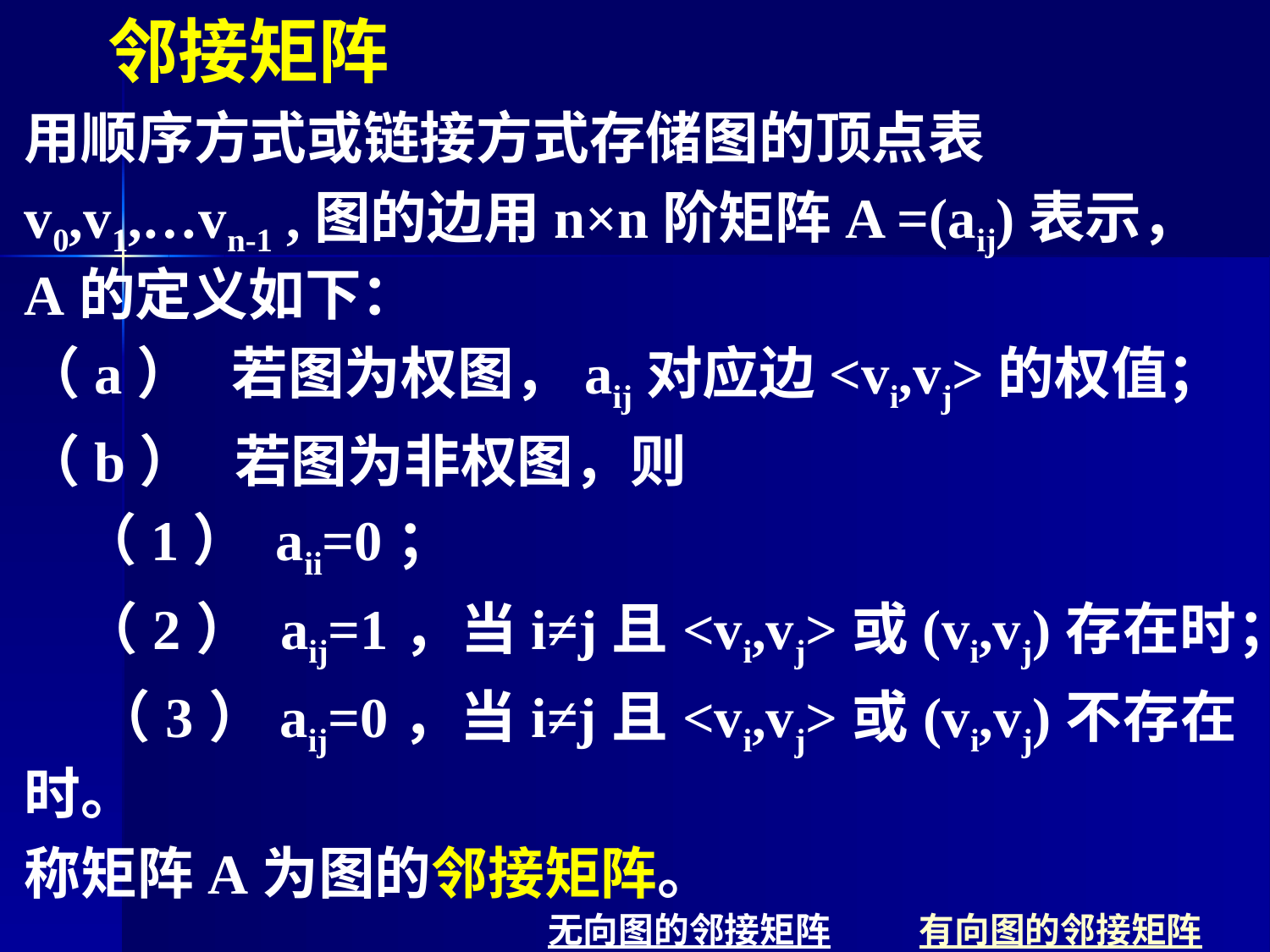

邻接矩阵
用顺序方式或链接方式存储图的顶点表
v0,v1,…vn-1 ,图的边用n×n阶矩阵A =(aij)表示，A的定义如下：
（a）   若图为权图，aij对应边<vi,vj>的权值；
（b）   若图为非权图，则
　（1） aii=0；
　（2） aij=1，当i≠j且<vi,vj>或(vi,vj)存在时；
    （3）aij=0，当i≠j且<vi,vj>或(vi,vj)不存在时。
称矩阵A为图的邻接矩阵。
无向图的邻接矩阵           有向图的邻接矩阵